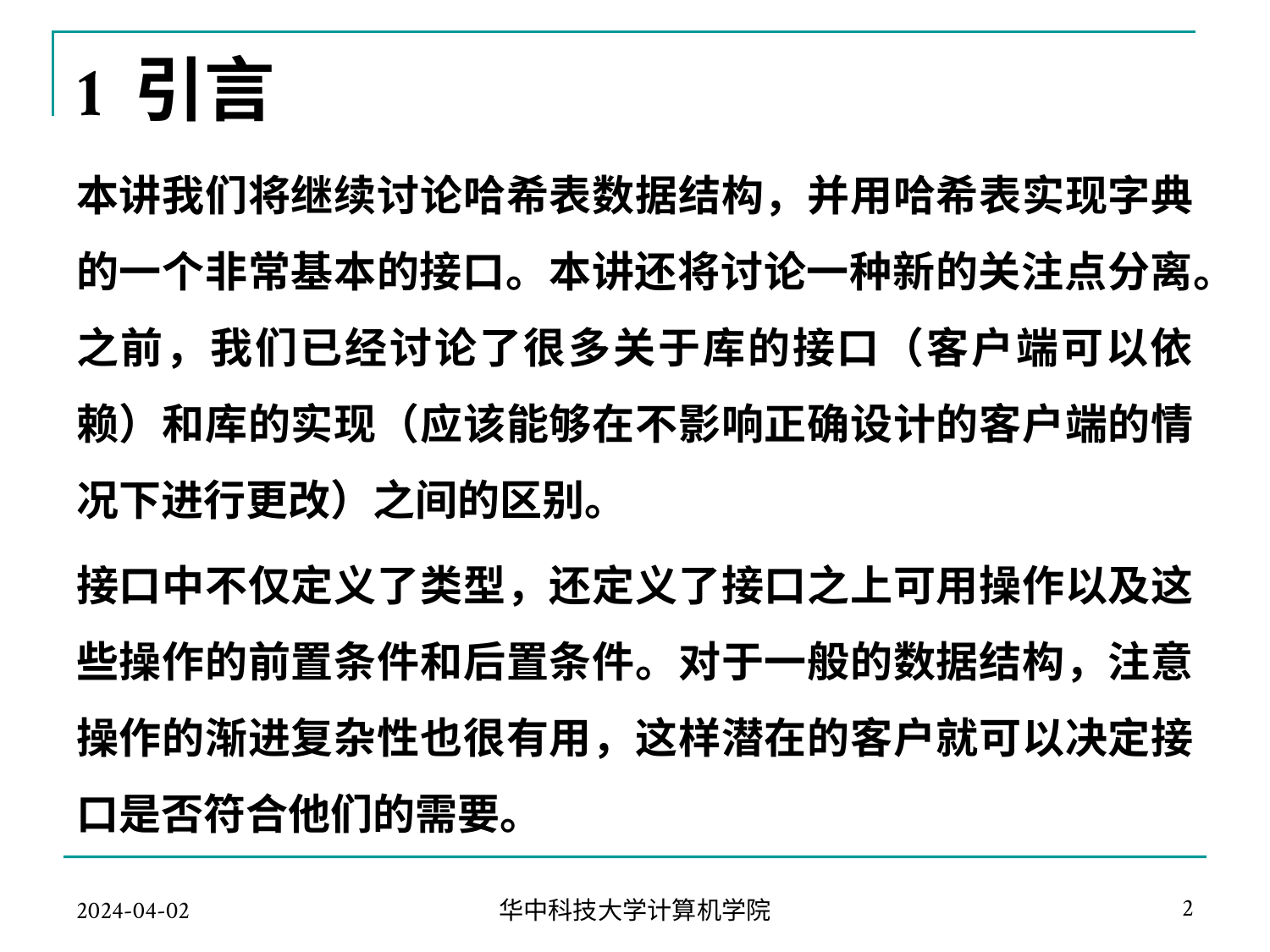

# 1 引言
本讲我们将继续讨论哈希表数据结构，并用哈希表实现字典的一个非常基本的接口。本讲还将讨论一种新的关注点分离。之前，我们已经讨论了很多关于库的接口（客户端可以依赖）和库的实现（应该能够在不影响正确设计的客户端的情况下进行更改）之间的区别。
接口中不仅定义了类型，还定义了接口之上可用操作以及这些操作的前置条件和后置条件。对于一般的数据结构，注意操作的渐进复杂性也很有用，这样潜在的客户就可以决定接口是否符合他们的需要。
2024-04-02
2
华中科技大学计算机学院